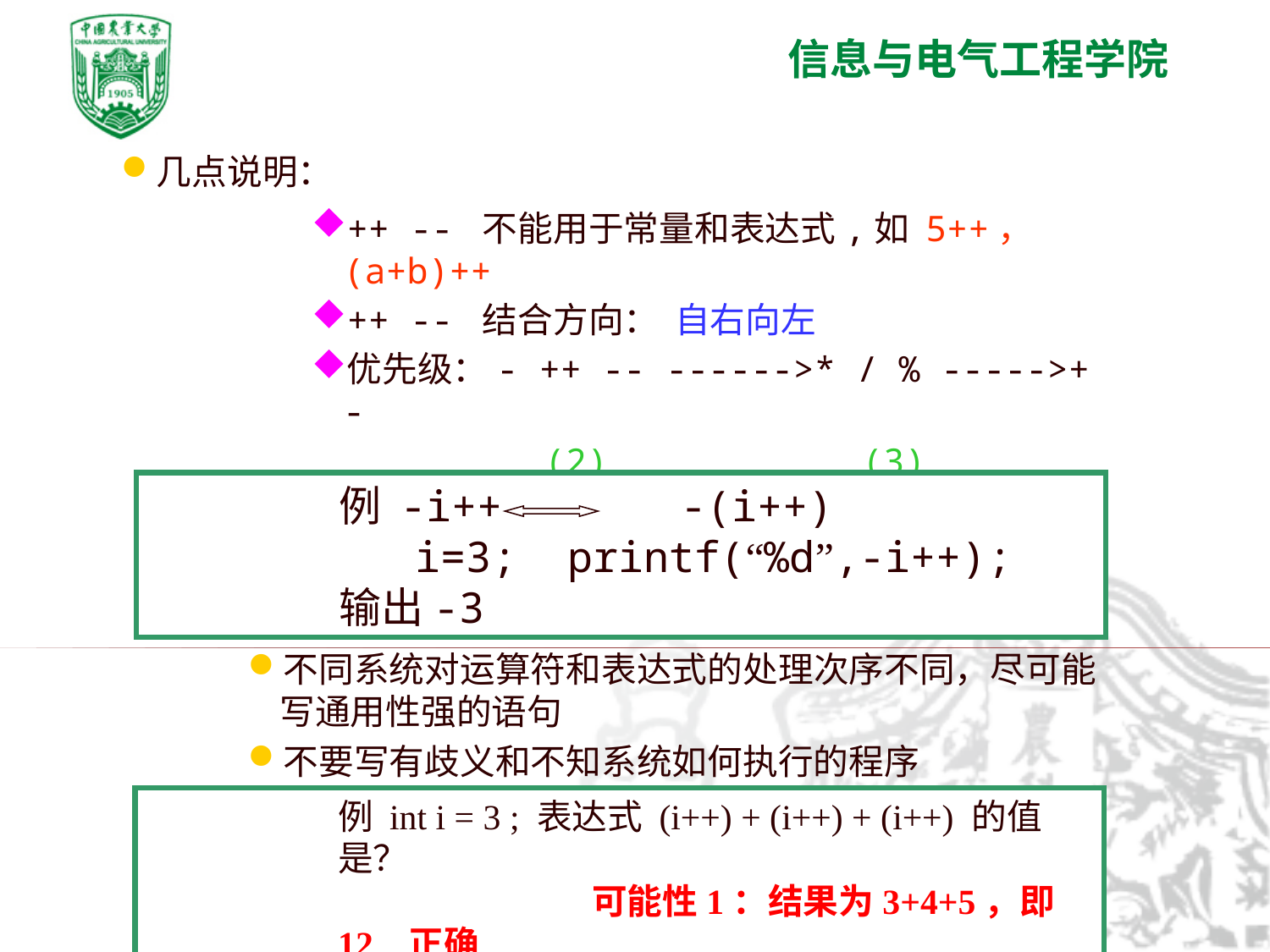

几点说明：
++ -- 不能用于常量和表达式,如 5++，(a+b)++
++ -- 结合方向：  自右向左
优先级：- ++ -- ------>* / % ----->+ -
           (2)            (3)        (4)
该运算符常用于循环语句中，使循环变量加减1
例 -i++       -(i++)
   i=3;  printf(“%d”,-i++);  输出-3

有关表达式使用中的问题说明
不同系统对运算符和表达式的处理次序不同，尽可能写通用性强的语句
不要写有歧义和不知系统如何执行的程序
例 int i = 3 ; 表达式 (i++) + (i++) + (i++) 的值是？
		可能性1：结果为3+4+5，即12   正确
		可能性2：结果为3+3+3，即 9